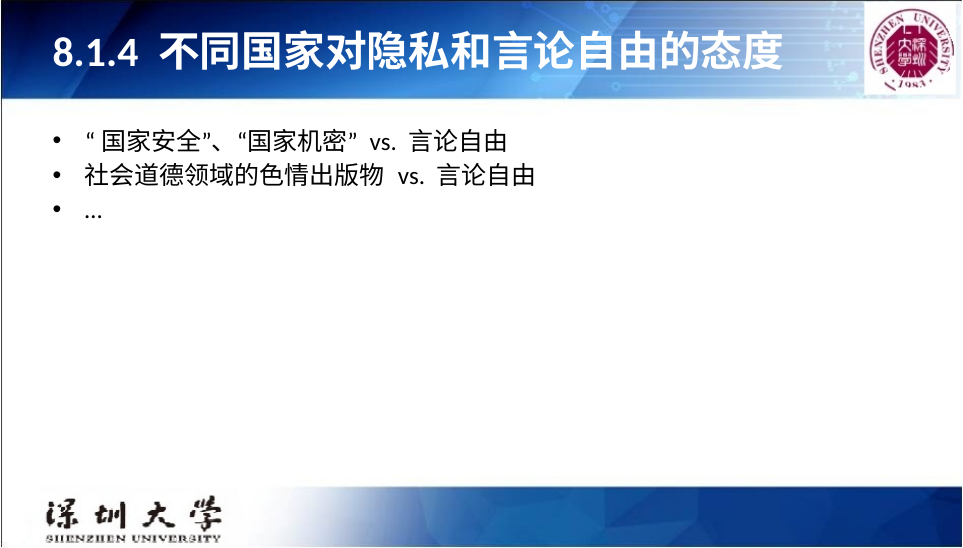

# 8.1.4 不同国家对隐私和言论自由的态度
“国家安全”、“国家机密” vs. 言论自由
社会道德领域的色情出版物 vs. 言论自由
…
296